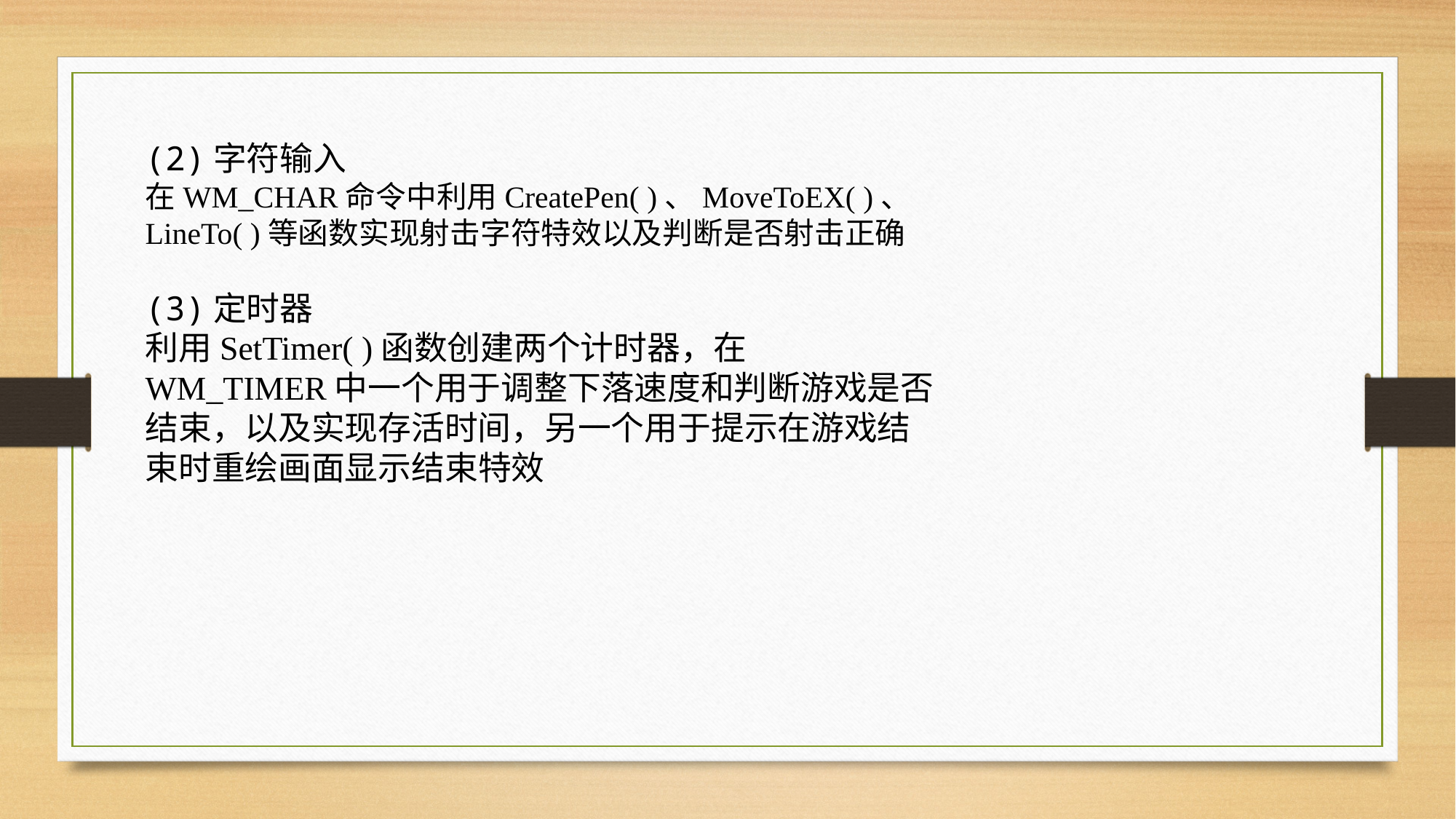

(2)字符输入
在WM_CHAR命令中利用CreatePen( )、MoveToEX( )、LineTo( )等函数实现射击字符特效以及判断是否射击正确

(3)定时器
利用SetTimer( )函数创建两个计时器，在WM_TIMER中一个用于调整下落速度和判断游戏是否结束，以及实现存活时间，另一个用于提示在游戏结束时重绘画面显示结束特效